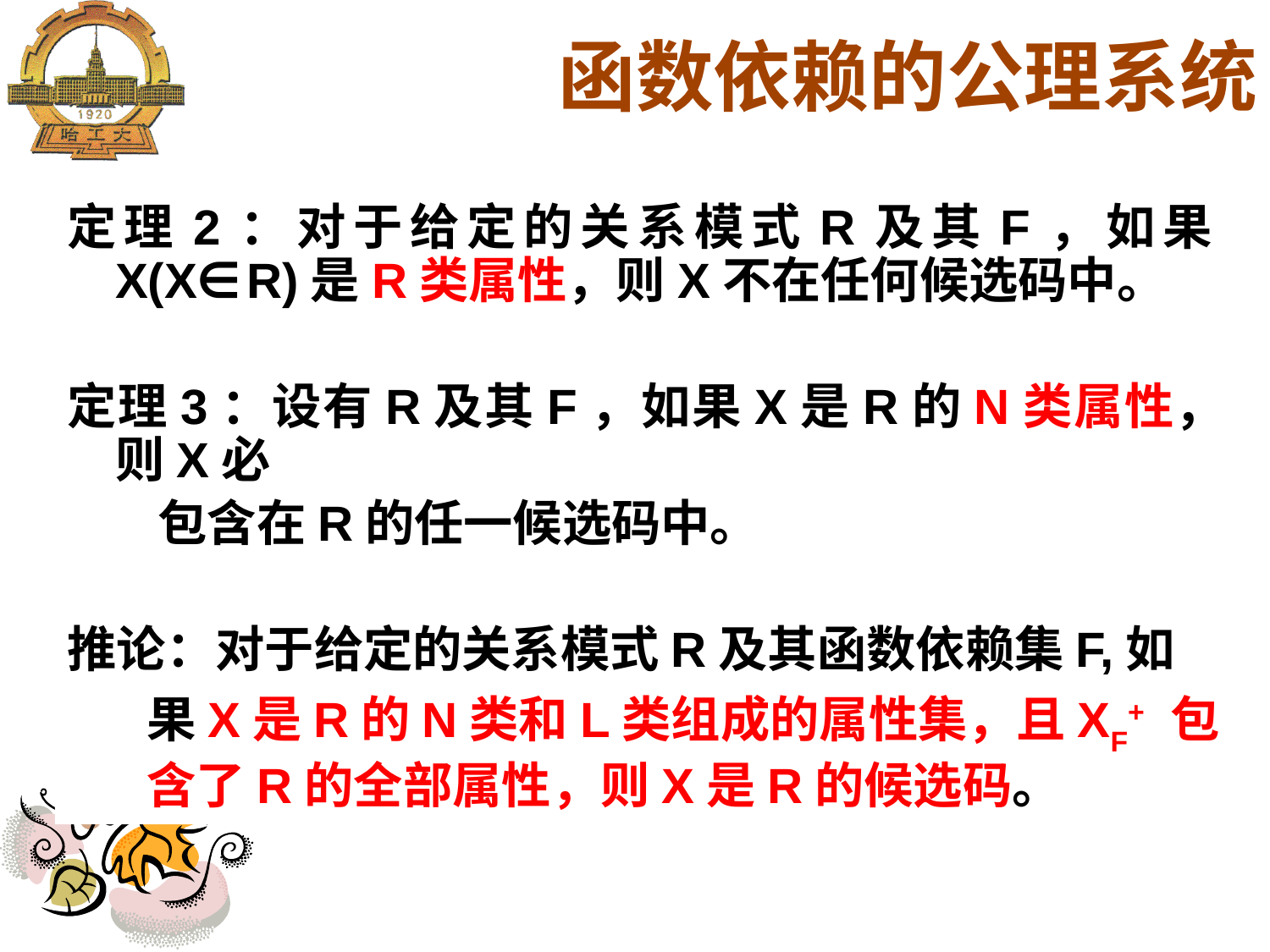

函数依赖的公理系统
定理2：对于给定的关系模式R及其F，如果X(X∈R)是R类属性，则X不在任何候选码中。

定理3：设有R及其F，如果X是R的N类属性，则X必
       包含在R的任一候选码中。

推论：对于给定的关系模式R及其函数依赖集F,如
      果X是R的N类和L类组成的属性集，且XF+ 包
      含了R的全部属性，则X是R的候选码。